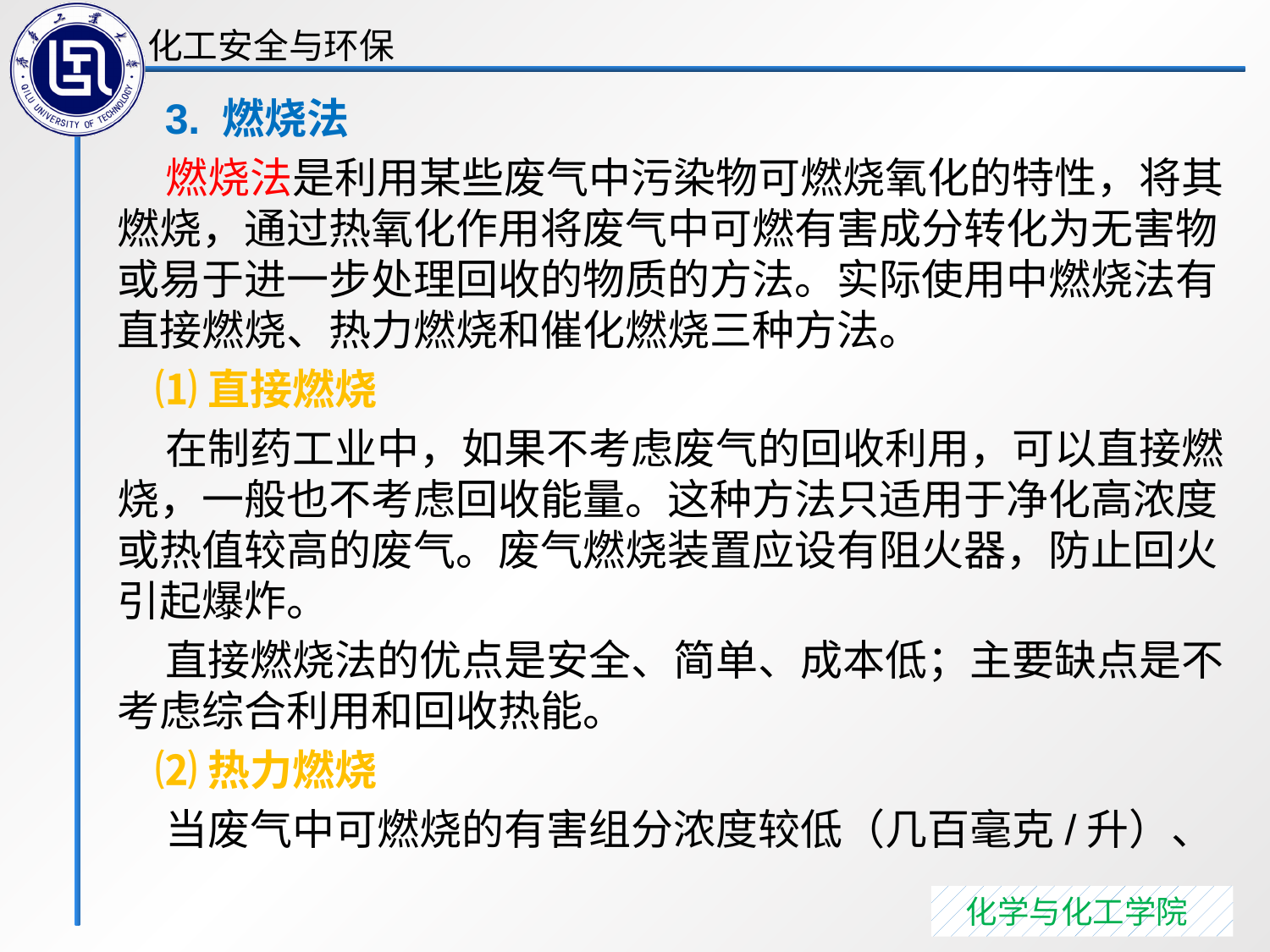

3. 燃烧法
    燃烧法是利用某些废气中污染物可燃烧氧化的特性，将其燃烧，通过热氧化作用将废气中可燃有害成分转化为无害物或易于进一步处理回收的物质的方法。实际使用中燃烧法有直接燃烧、热力燃烧和催化燃烧三种方法。
    ⑴直接燃烧
    在制药工业中，如果不考虑废气的回收利用，可以直接燃烧，一般也不考虑回收能量。这种方法只适用于净化高浓度或热值较高的废气。废气燃烧装置应设有阻火器，防止回火引起爆炸。
    直接燃烧法的优点是安全、简单、成本低；主要缺点是不考虑综合利用和回收热能。
    ⑵热力燃烧
    当废气中可燃烧的有害组分浓度较低（几百毫克/升）、